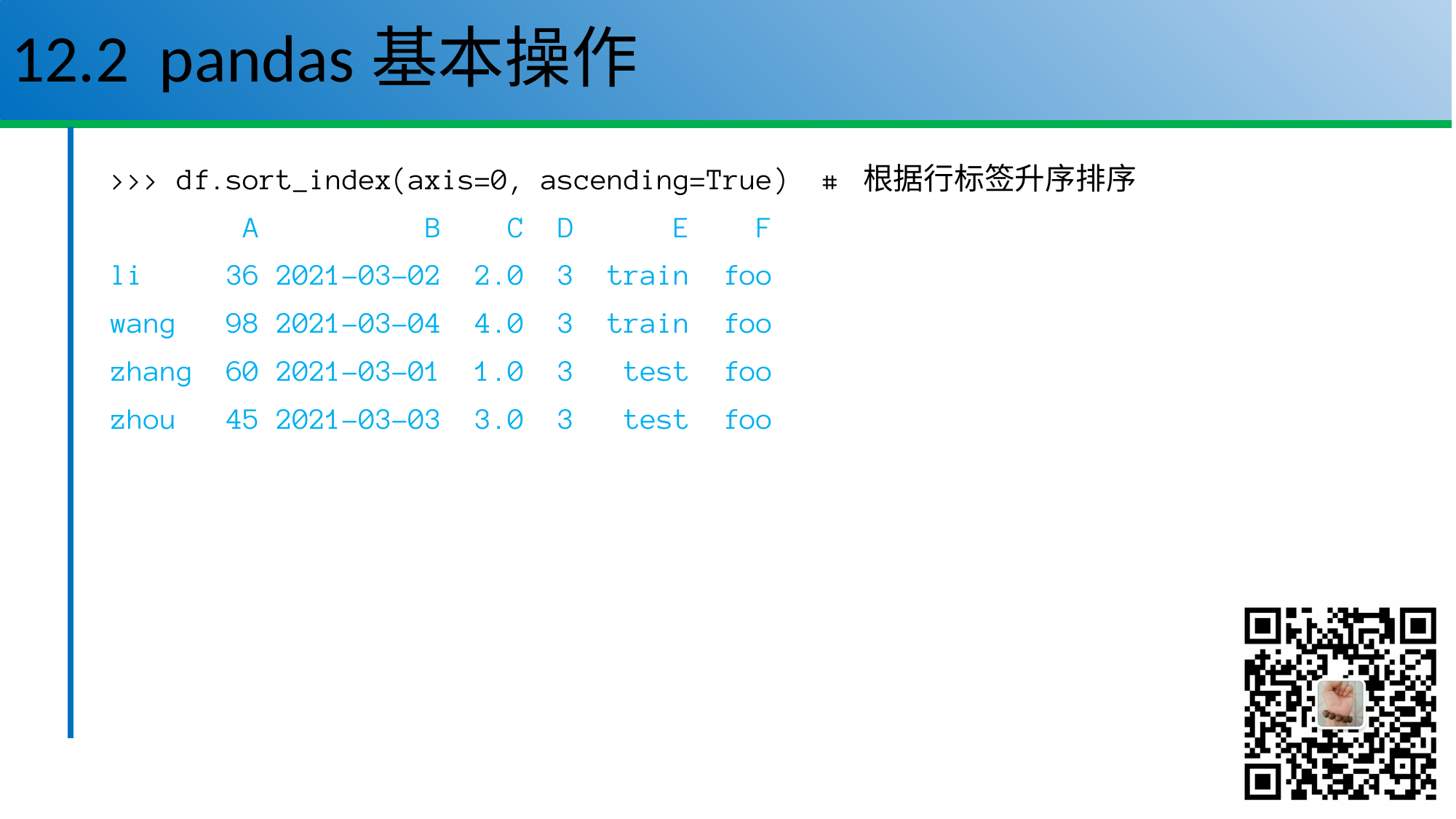

# 12.2  pandas基本操作
>>> df.sort_index(axis=0, ascending=True)  # 根据行标签升序排序
        A          B    C  D      E    F
li     36 2021-03-02  2.0  3  train  foo
wang   98 2021-03-04  4.0  3  train  foo
zhang  60 2021-03-01  1.0  3   test  foo
zhou   45 2021-03-03  3.0  3   test  foo
36